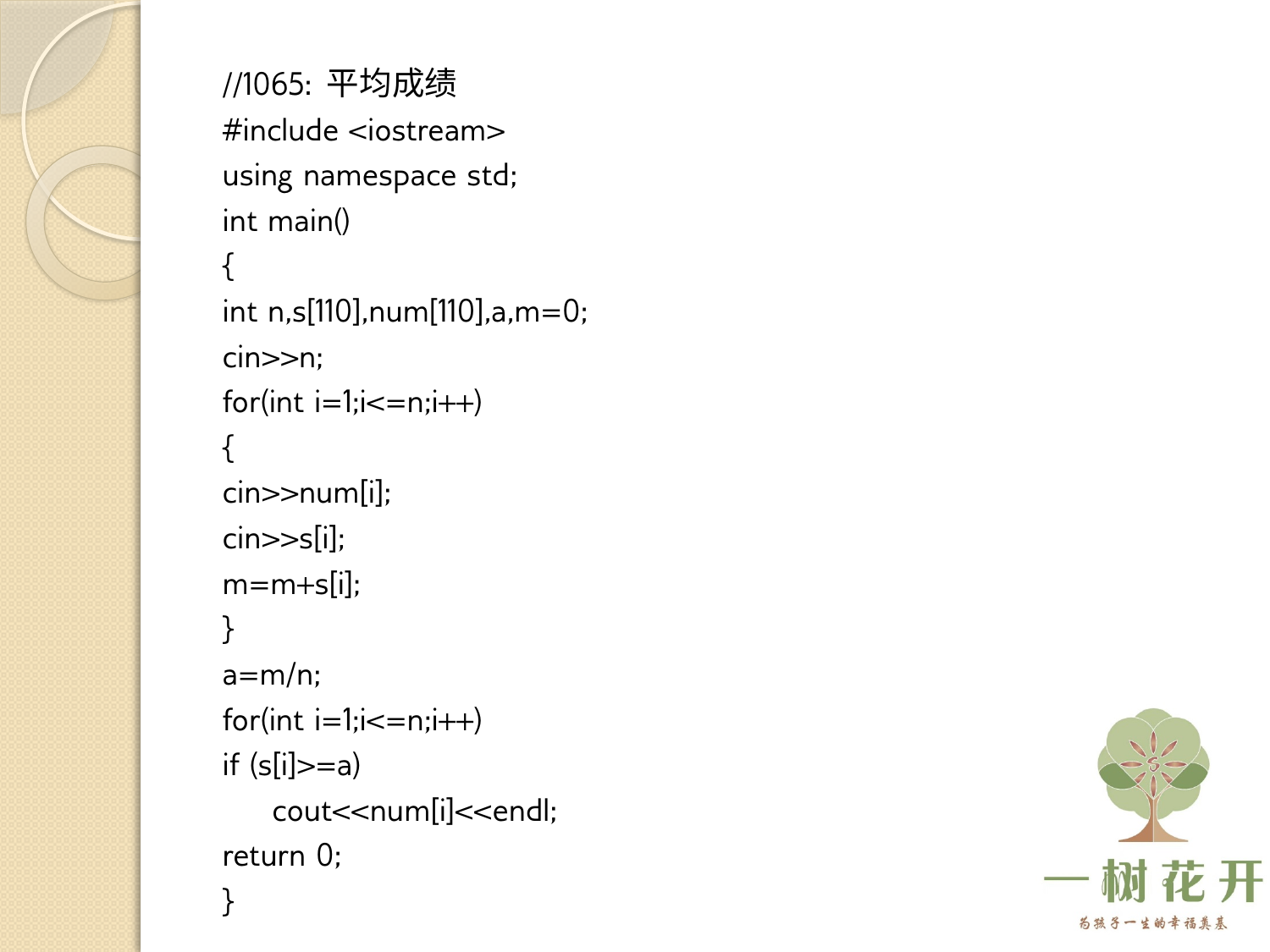

//1065: 平均成绩
#include <iostream>
using namespace std;
int main()
{
	int n,s[110],num[110],a,m=0;
	cin>>n;
	for(int i=1;i<=n;i++)
	{
		cin>>num[i];
		cin>>s[i];
		m=m+s[i];
	}
	a=m/n;
	for(int i=1;i<=n;i++)
		if (s[i]>=a)
		     cout<<num[i]<<endl;
	return 0;
}